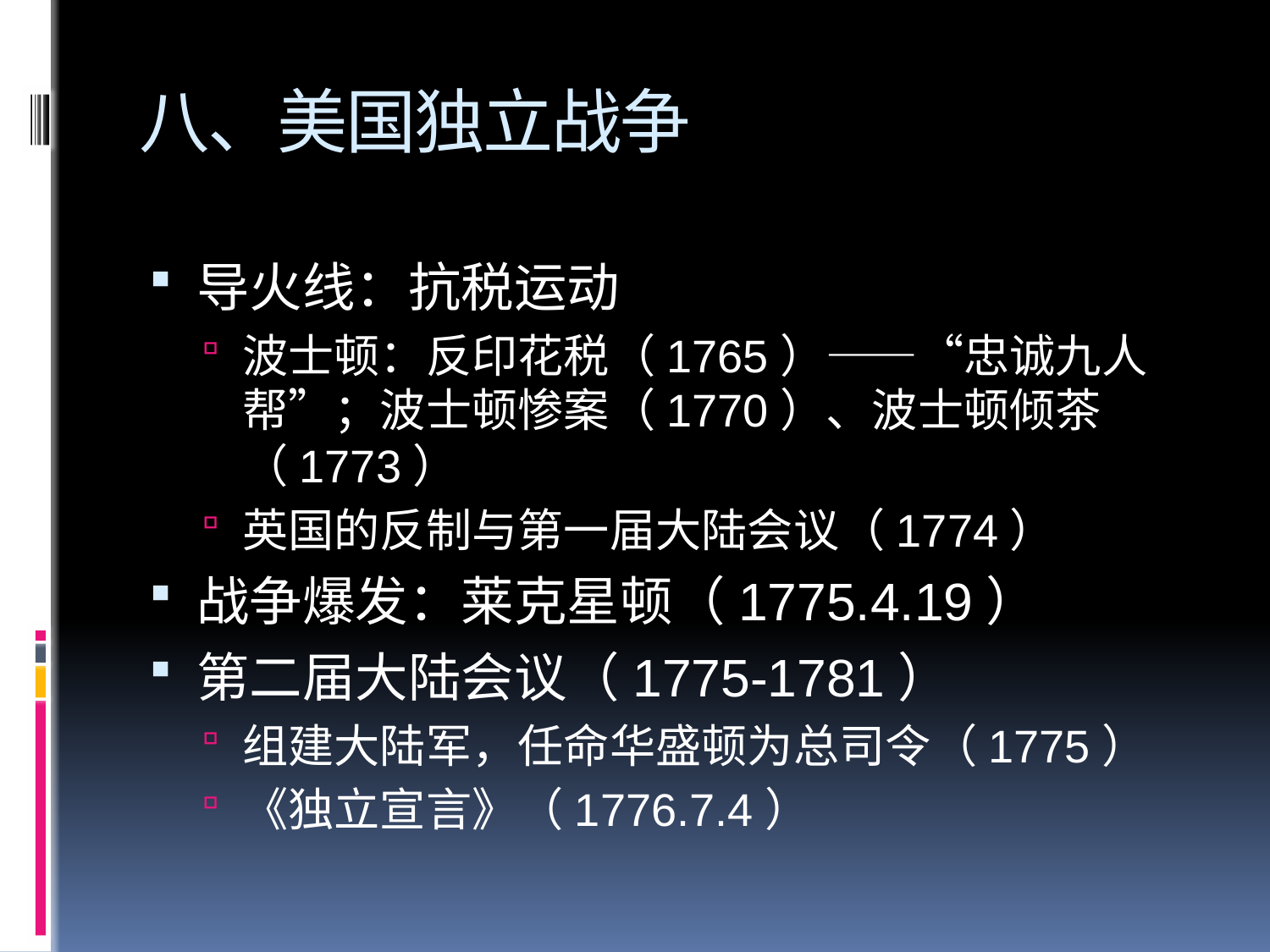

# 八、美国独立战争
导火线：抗税运动
波士顿：反印花税（1765）——“忠诚九人帮”；波士顿惨案（1770）、波士顿倾茶（1773）
英国的反制与第一届大陆会议（1774）
战争爆发：莱克星顿（1775.4.19）
第二届大陆会议（1775-1781）
组建大陆军，任命华盛顿为总司令（1775）
《独立宣言》（1776.7.4）